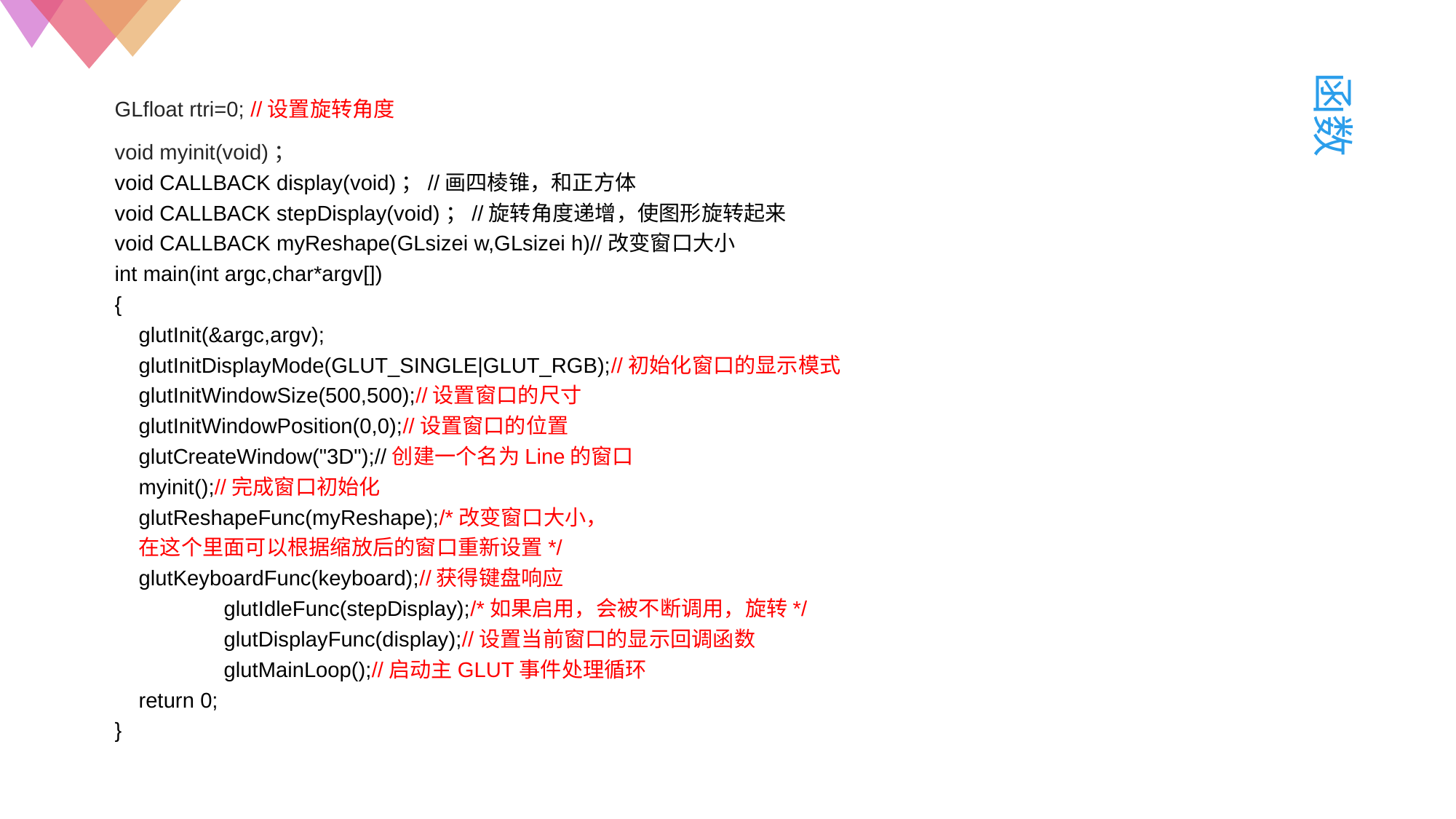

函数

GLfloat rtri=0; //设置旋转角度
void myinit(void)；
void CALLBACK display(void)；//画四棱锥，和正方体
void CALLBACK stepDisplay(void)；//旋转角度递增，使图形旋转起来
void CALLBACK myReshape(GLsizei w,GLsizei h)//改变窗口大小
int main(int argc,char*argv[])
{
    glutInit(&argc,argv);
    glutInitDisplayMode(GLUT_SINGLE|GLUT_RGB);//初始化窗口的显示模式
    glutInitWindowSize(500,500);//设置窗口的尺寸
    glutInitWindowPosition(0,0);//设置窗口的位置
    glutCreateWindow("3D");//创建一个名为Line的窗口
    myinit();//完成窗口初始化
    glutReshapeFunc(myReshape);/*改变窗口大小，
    在这个里面可以根据缩放后的窗口重新设置*/
    glutKeyboardFunc(keyboard);//获得键盘响应
	glutIdleFunc(stepDisplay);/*如果启用，会被不断调用，旋转*/
	glutDisplayFunc(display);//设置当前窗口的显示回调函数
	glutMainLoop();//启动主GLUT事件处理循环
    return 0;
}